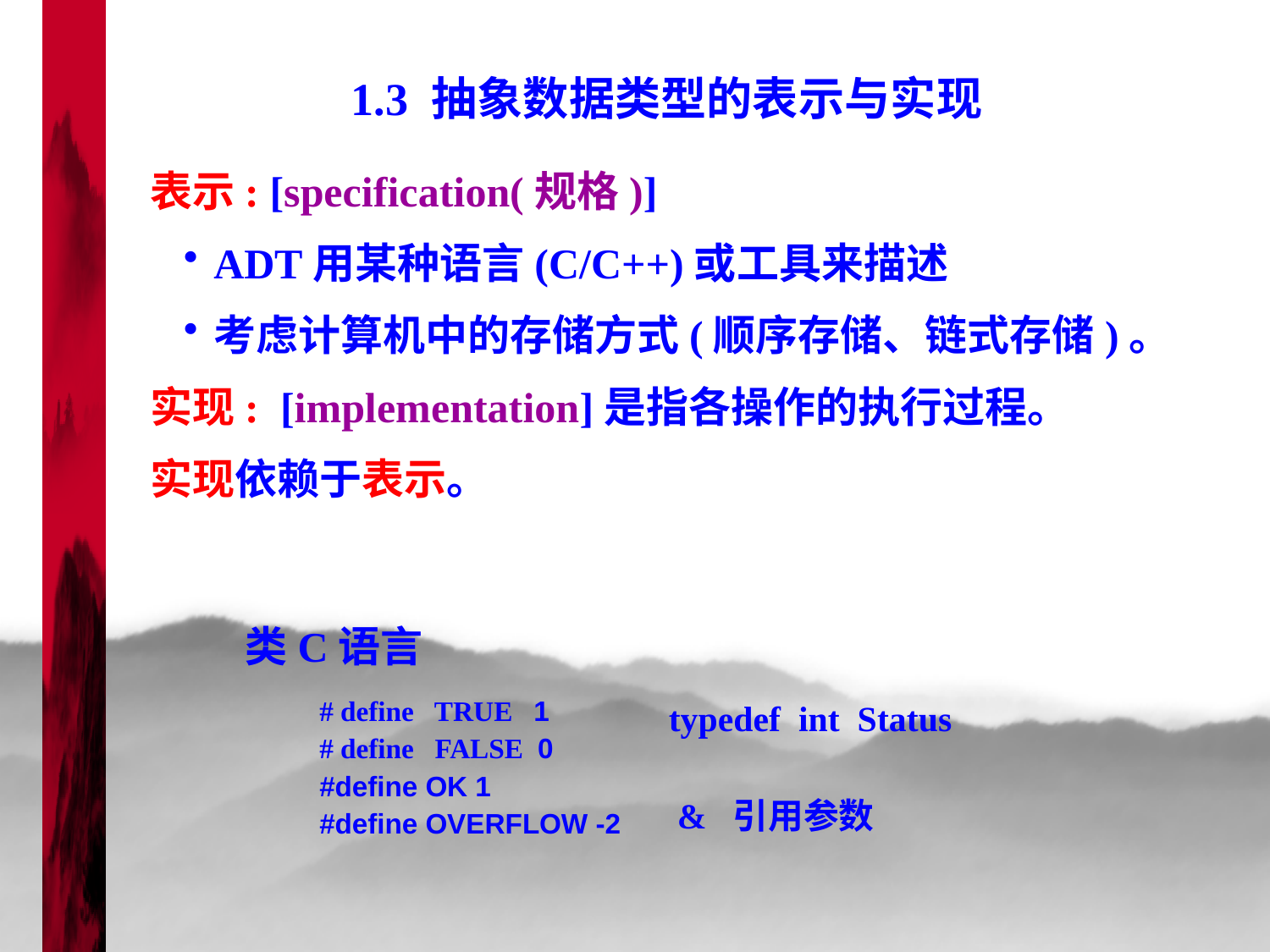

1.3 抽象数据类型的表示与实现
表示: [specification(规格)]
ADT用某种语言(C/C++)或工具来描述
考虑计算机中的存储方式(顺序存储、链式存储)。
实现:  [implementation]是指各操作的执行过程。
实现依赖于表示。
类C语言
typedef  int  Status
# define   TRUE   1
# define   FALSE  0
#define OK 1
#define OVERFLOW -2
&  引用参数